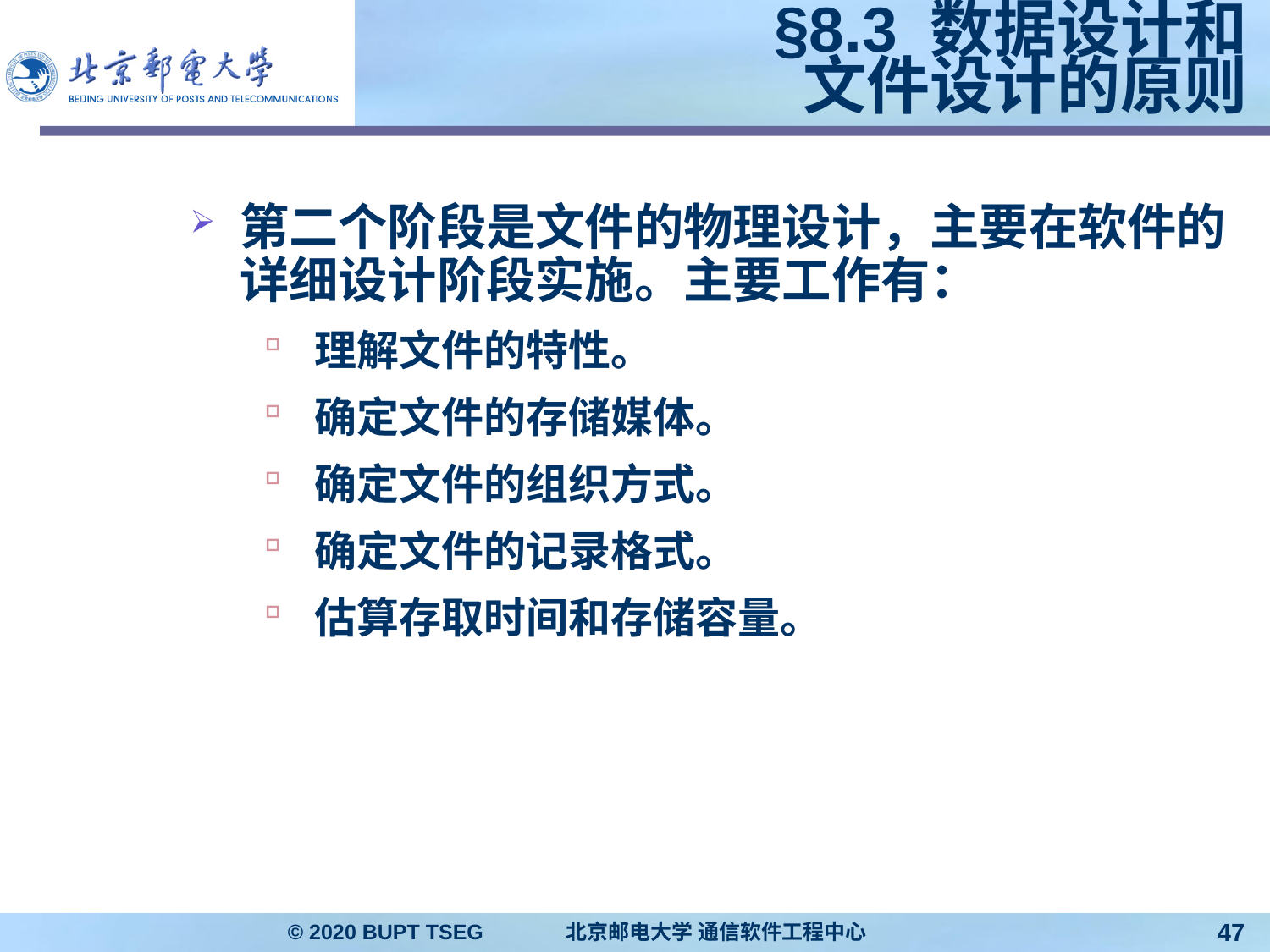

# §8.3 数据设计和 文件设计的原则
第二个阶段是文件的物理设计，主要在软件的详细设计阶段实施。主要工作有：
理解文件的特性。
确定文件的存储媒体。
确定文件的组织方式。
确定文件的记录格式。
估算存取时间和存储容量。
© 2020 BUPT TSEG             北京邮电大学 通信软件工程中心